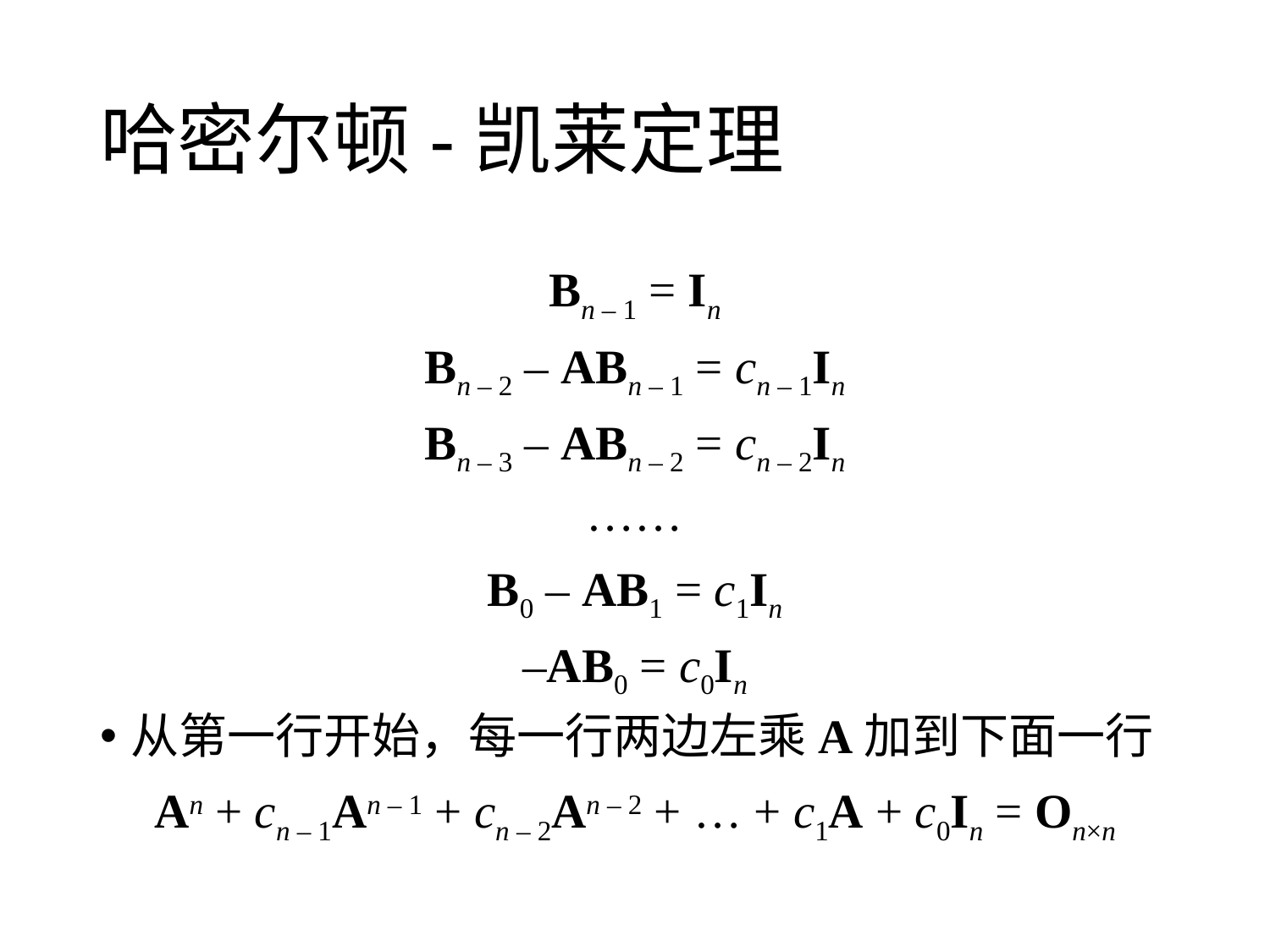

# 哈密尔顿-凯莱定理
Bn – 1 = In
Bn – 2 – ABn – 1 = cn – 1In
Bn – 3 – ABn – 2 = cn – 2In
……
B0 – AB1 = c1In
–AB0 = c0In
从第一行开始，每一行两边左乘A加到下面一行
An + cn – 1An – 1 + cn – 2An – 2 + … + c1A + c0In = On×n